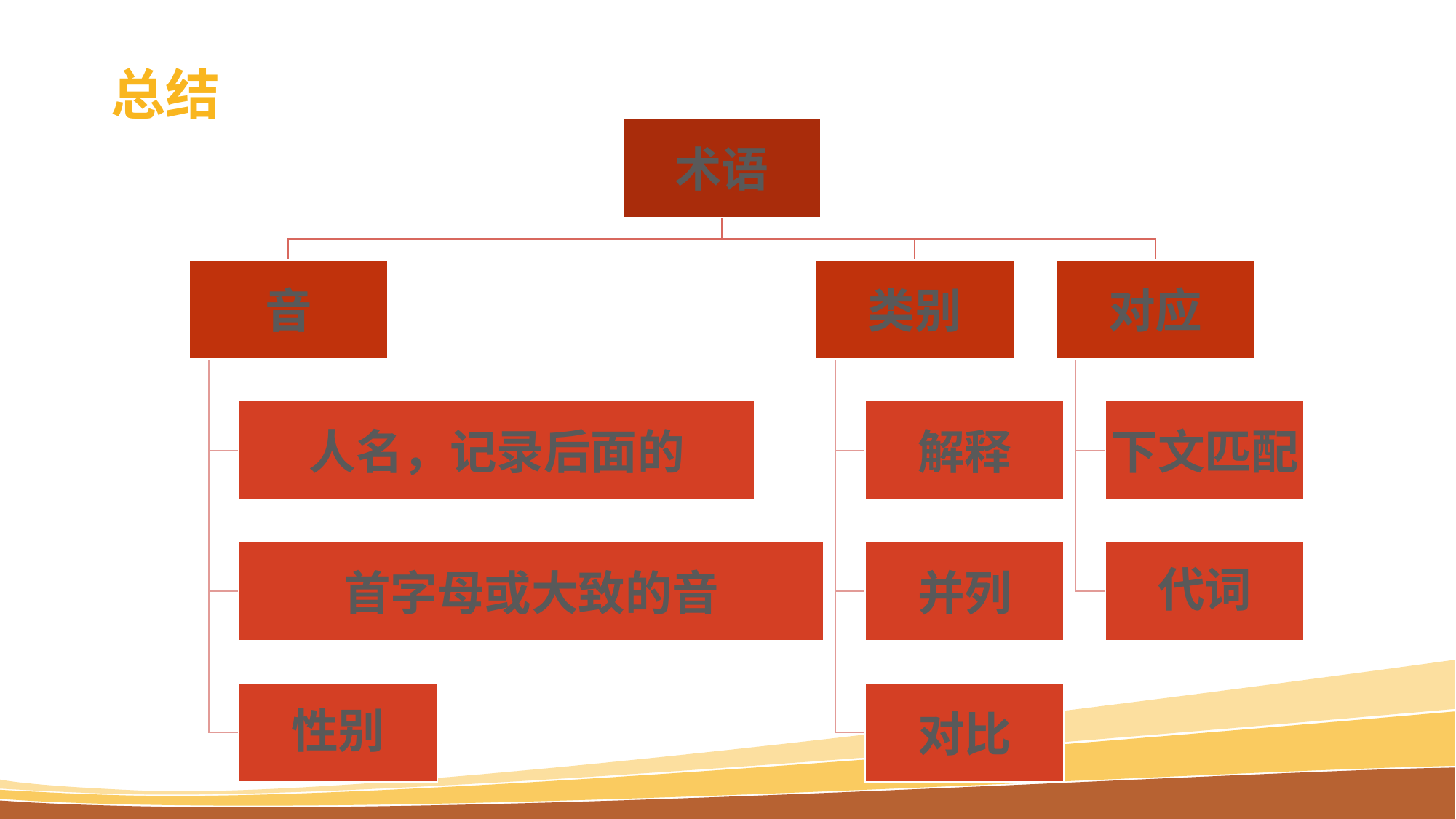

# 总结
术语
音
人名，记录后面的
首字母或大致的音
性别
类别
解释
并列
对比
对应
下文匹配
代词